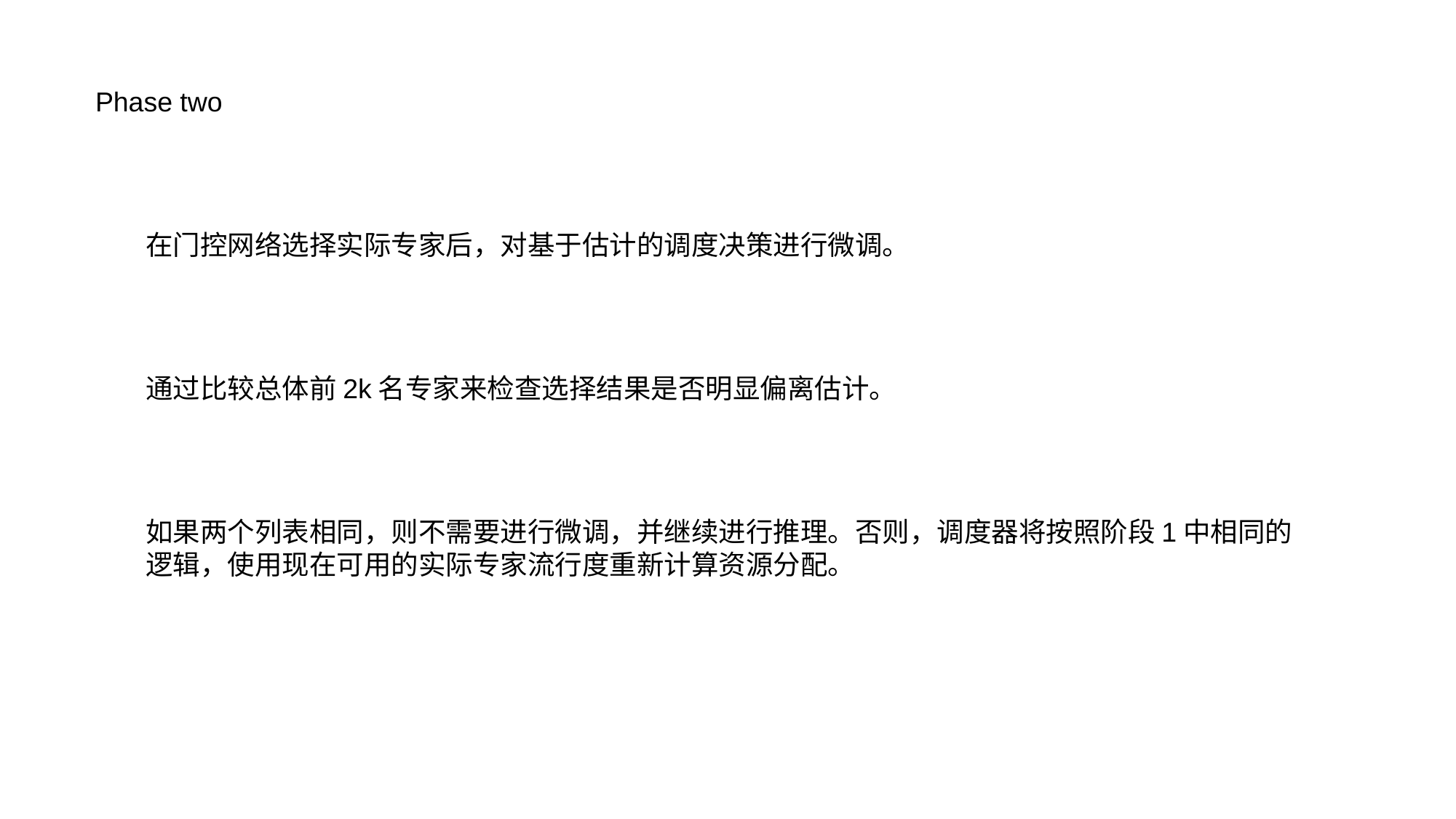

Phase two
在门控网络选择实际专家后，对基于估计的调度决策进行微调。
通过比较总体前2k名专家来检查选择结果是否明显偏离估计。
如果两个列表相同，则不需要进行微调，并继续进行推理。否则，调度器将按照阶段1中相同的逻辑，使用现在可用的实际专家流行度重新计算资源分配。